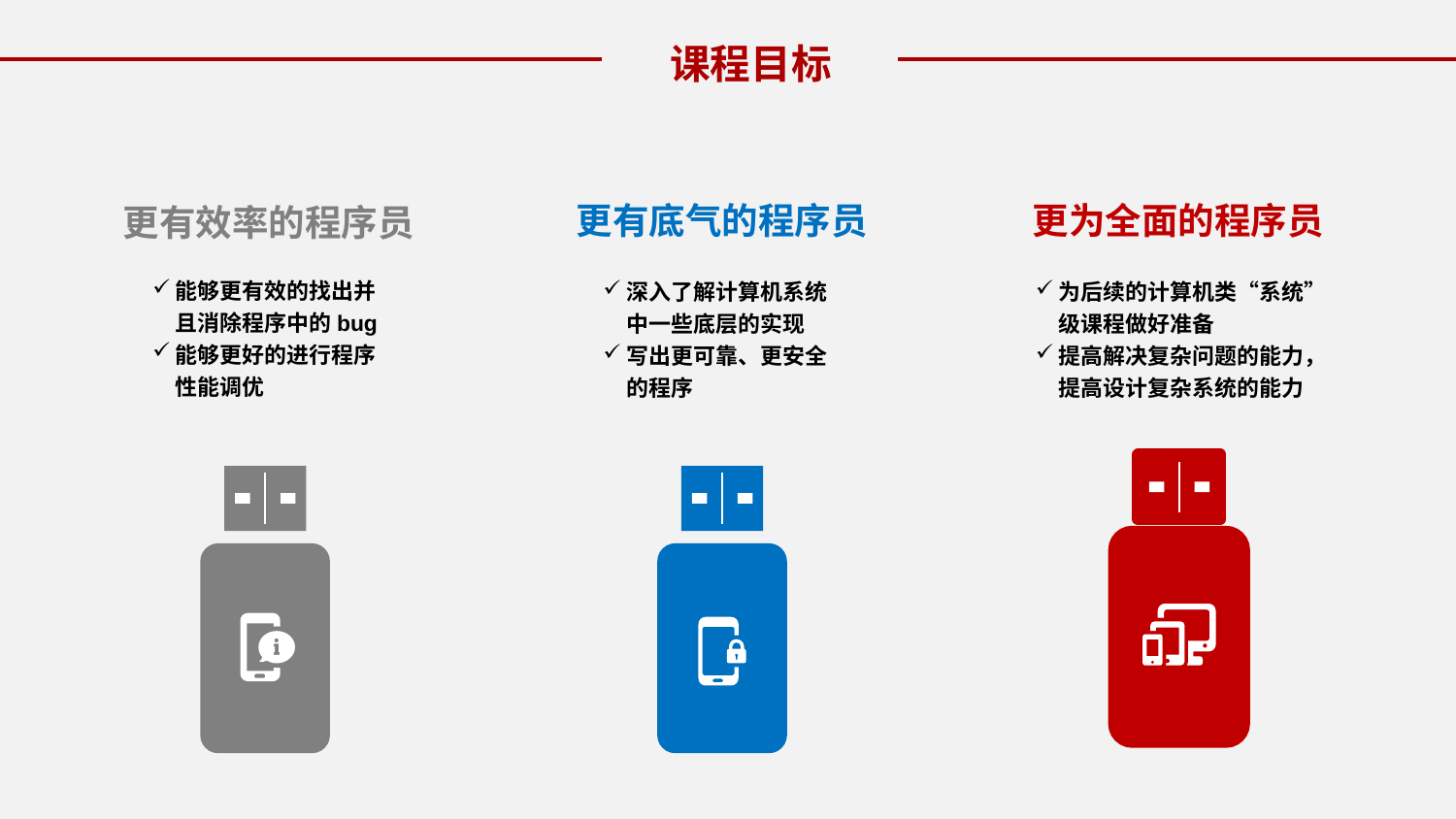

课程目标
更为全面的程序员
为后续的计算机类“系统”级课程做好准备
提高解决复杂问题的能力，提高设计复杂系统的能力

更有底气的程序员
深入了解计算机系统中一些底层的实现
写出更可靠、更安全的程序

更有效率的程序员
能够更有效的找出并且消除程序中的bug
能够更好的进行程序性能调优